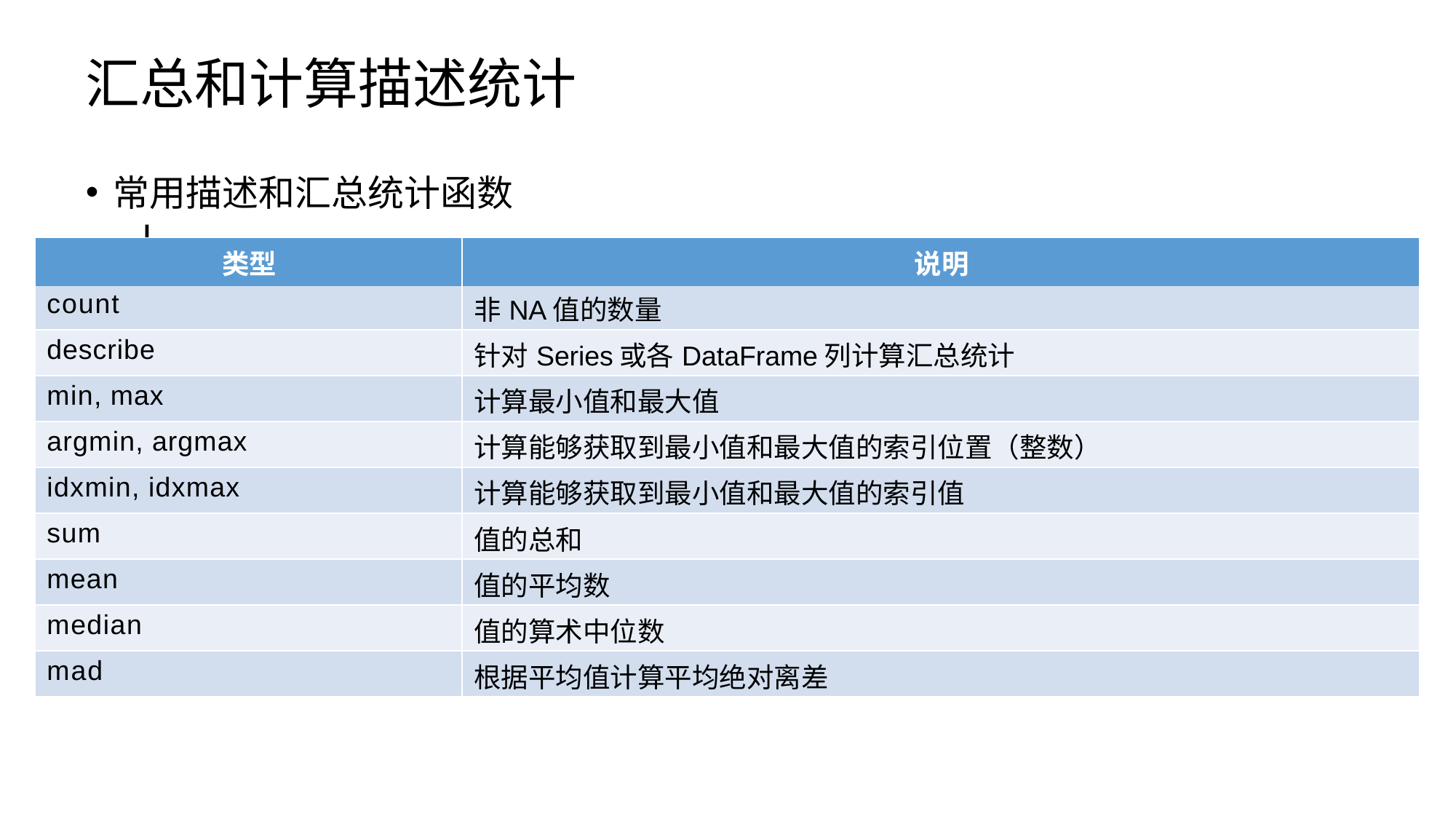

# 汇总和计算描述统计
常用描述和汇总统计函数	I
| 类型 | 说明 |
| --- | --- |
| count | 非NA值的数量 |
| describe | 针对Series或各DataFrame列计算汇总统计 |
| min, max | 计算最小值和最大值 |
| argmin, argmax | 计算能够获取到最小值和最大值的索引位置（整数） |
| idxmin, idxmax | 计算能够获取到最小值和最大值的索引值 |
| sum | 值的总和 |
| mean | 值的平均数 |
| median | 值的算术中位数 |
| mad | 根据平均值计算平均绝对离差 |